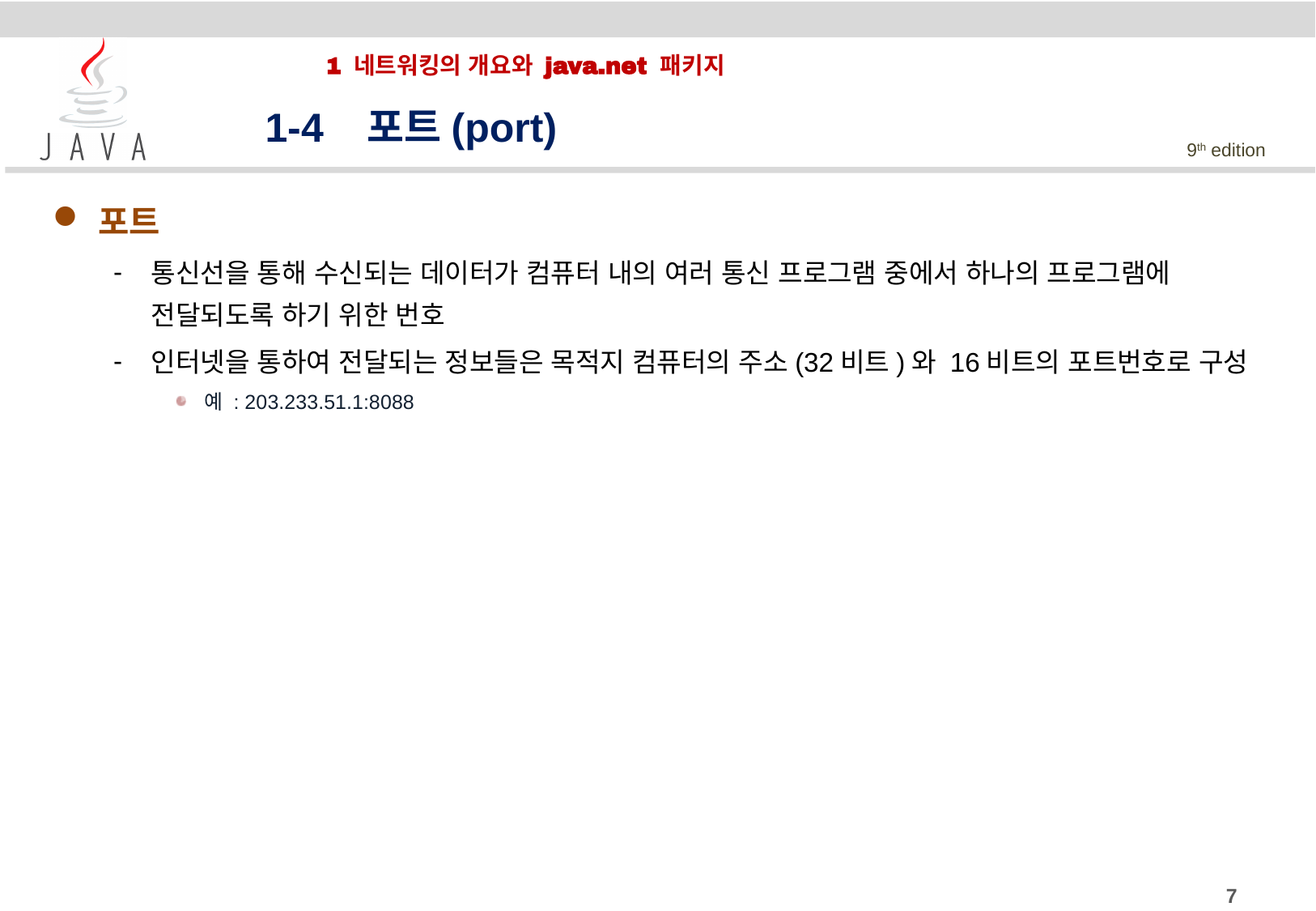

# 1 네트워킹의 개요와 java.net 패키지
1-4   포트(port)
포트
통신선을 통해 수신되는 데이터가 컴퓨터 내의 여러 통신 프로그램 중에서 하나의 프로그램에 전달되도록 하기 위한 번호
인터넷을 통하여 전달되는 정보들은 목적지 컴퓨터의 주소(32비트)와 16비트의 포트번호로 구성
예 : 203.233.51.1:8088
7